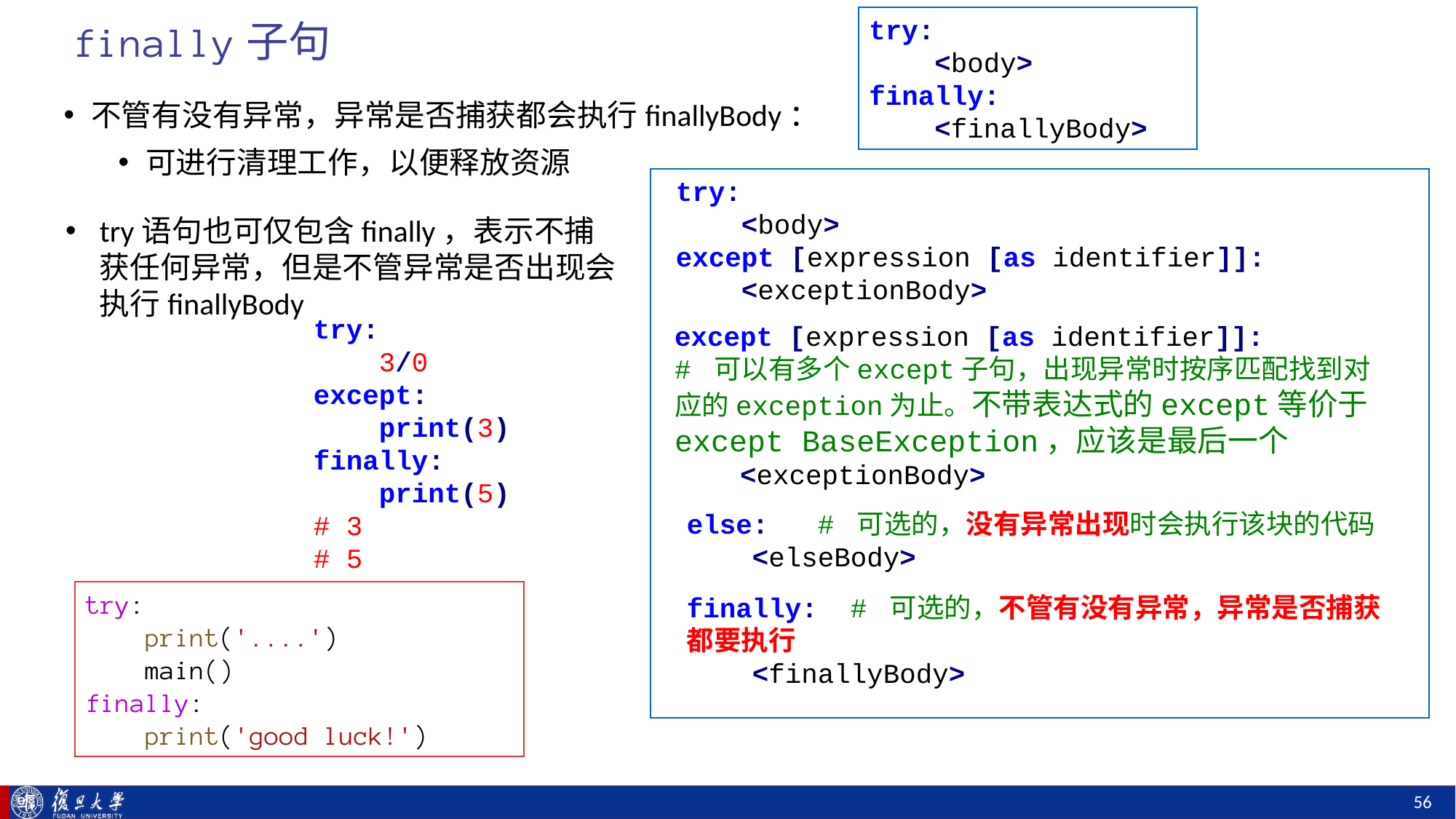

# finally子句
try:
    <body>
finally:
    <finallyBody>
不管有没有异常，异常是否捕获都会执行finallyBody：
可进行清理工作，以便释放资源

try:
    <body>
except [expression [as identifier]]:
    <exceptionBody>
except [expression [as identifier]]:
# 可以有多个except子句，出现异常时按序匹配找到对应的exception为止。不带表达式的except等价于except BaseException，应该是最后一个
    <exceptionBody>
else:   # 可选的，没有异常出现时会执行该块的代码
    <elseBody>
finally:  # 可选的，不管有没有异常，异常是否捕获都要执行
    <finallyBody>
try语句也可仅包含finally，表示不捕获任何异常，但是不管异常是否出现会执行finallyBody
try:
    3/0
except:
    print(3)
finally:
    print(5)
# 3
# 5
try:
    print('....')
    main()
finally:
    print('good luck!')